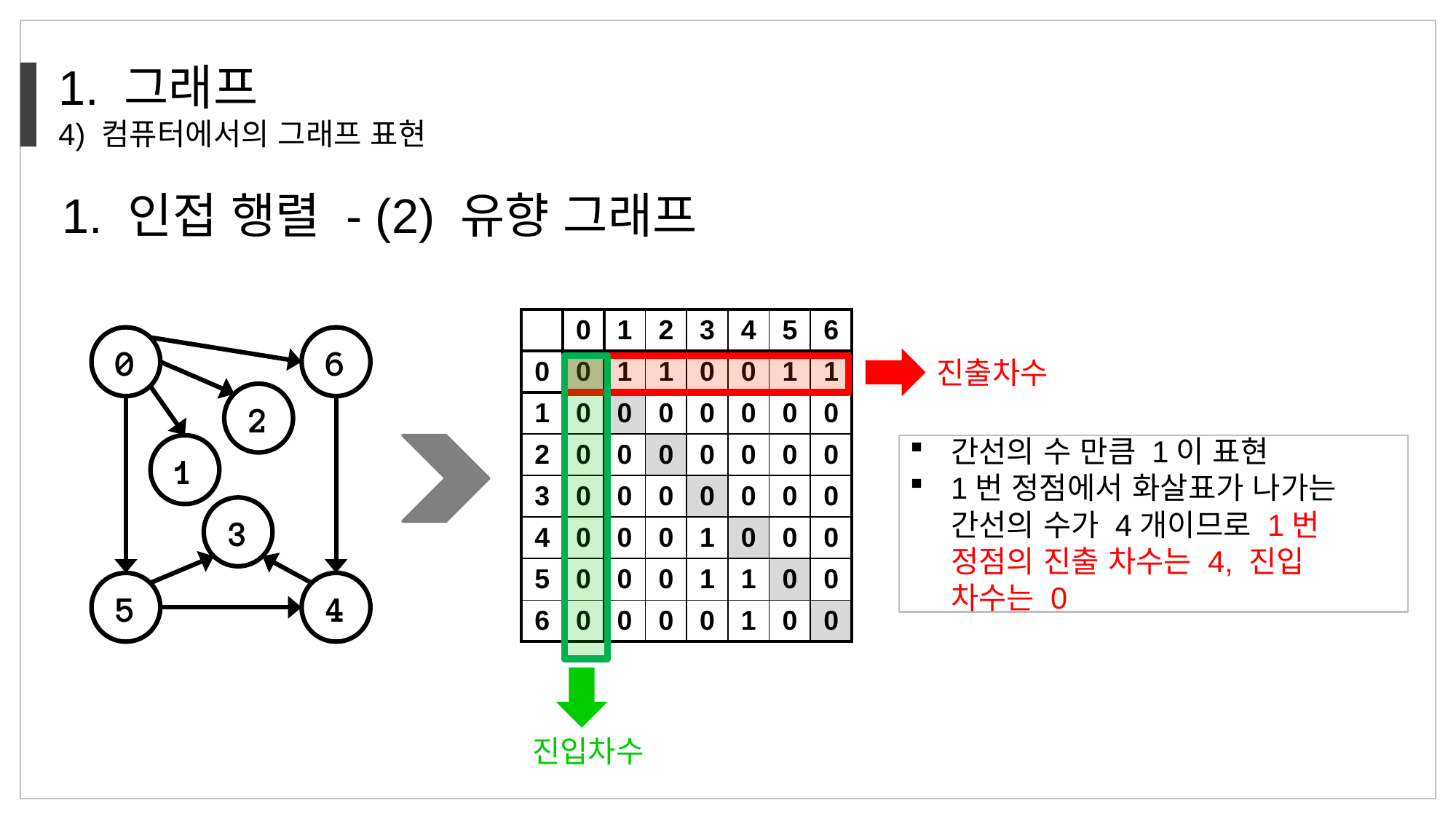

1. 그래프
4) 컴퓨터에서의 그래프 표현

1. 인접 행렬 - (2) 유향 그래프
|  | 0 | 1 | 2 | 3 | 4 | 5 | 6 |
| --- | --- | --- | --- | --- | --- | --- | --- |
| 0 | 0 | 1 | 1 | 0 | 0 | 1 | 1 |
| 1 | 0 | 0 | 0 | 0 | 0 | 0 | 0 |
| 2 | 0 | 0 | 0 | 0 | 0 | 0 | 0 |
| 3 | 0 | 0 | 0 | 0 | 0 | 0 | 0 |
| 4 | 0 | 0 | 0 | 1 | 0 | 0 | 0 |
| 5 | 0 | 0 | 0 | 1 | 1 | 0 | 0 |
| 6 | 0 | 0 | 0 | 0 | 1 | 0 | 0 |
6
0
2
1
3
5
4

진출차수

간선의 수 만큼 1이 표현
1번 정점에서 화살표가 나가는 간선의 수가 4개이므로 1번 정점의 진출 차수는 4, 진입 차수는 0

진입차수